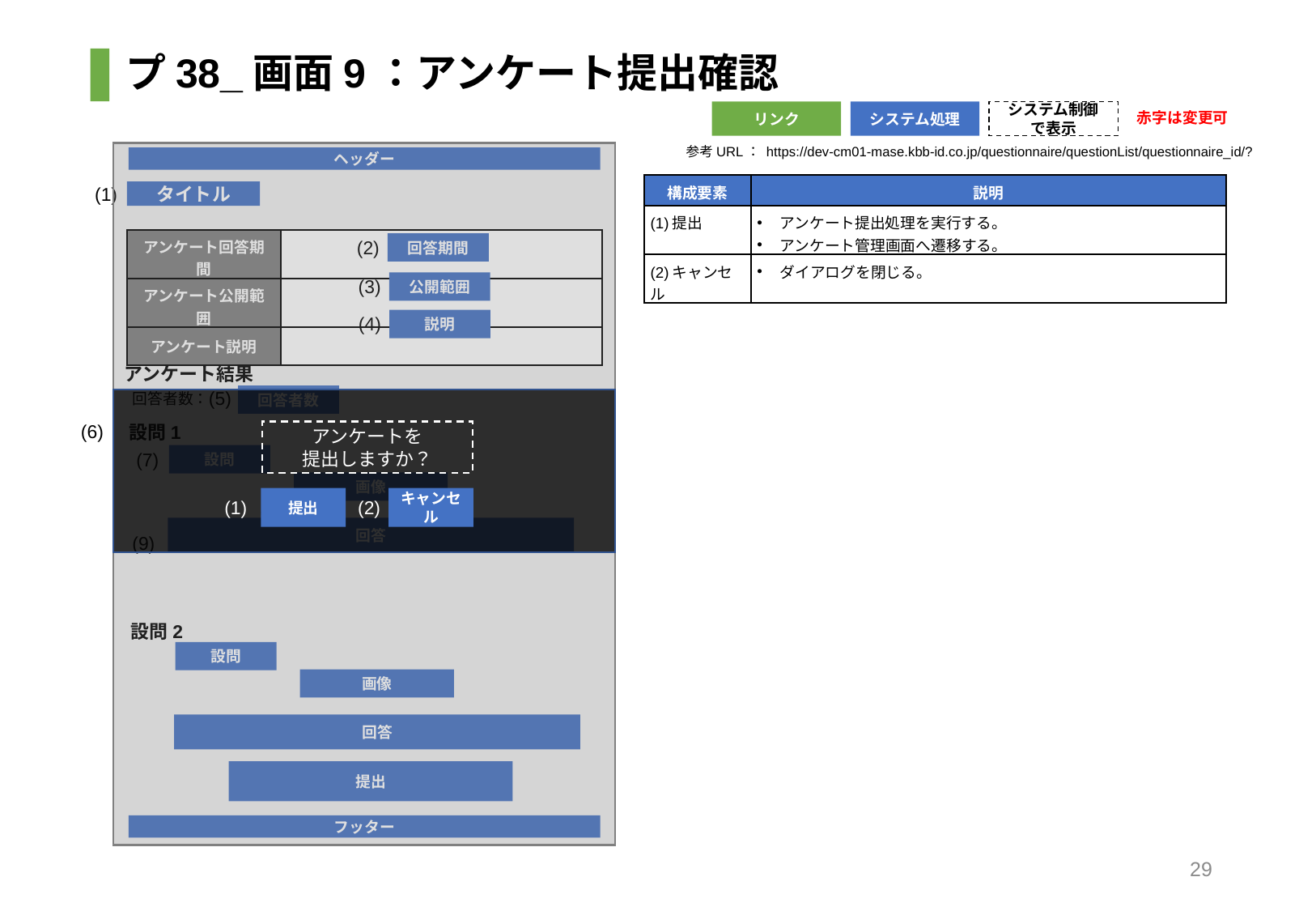

# プ38_画面9：アンケート提出確認
赤字は変更可
リンク
システム処理
システム制御で表示
参考URL： https://dev-cm01-mase.kbb-id.co.jp/questionnaire/questionList/questionnaire_id/?

ヘッダー
| 構成要素 | 説明 |
| --- | --- |
| (1)提出 | アンケート提出処理を実行する。 アンケート管理画面へ遷移する。 |
| (2)キャンセル | ダイアログを閉じる。 |
(1)
タイトル
| アンケート回答期間 |  |
| --- | --- |
| アンケート公開範囲 |  |
| アンケート説明 |  |
(2)
回答期間
(3)
公開範囲
(4)
説明
アンケート結果
(5)
回答者数：
回答者数

(6)
設問1
アンケートを
提出しますか？
(7)
設問
画像
提出
キャンセル
(1)
(2)
(8)
回答
(9)
設問2
設問
画像
回答
提出
フッター
29